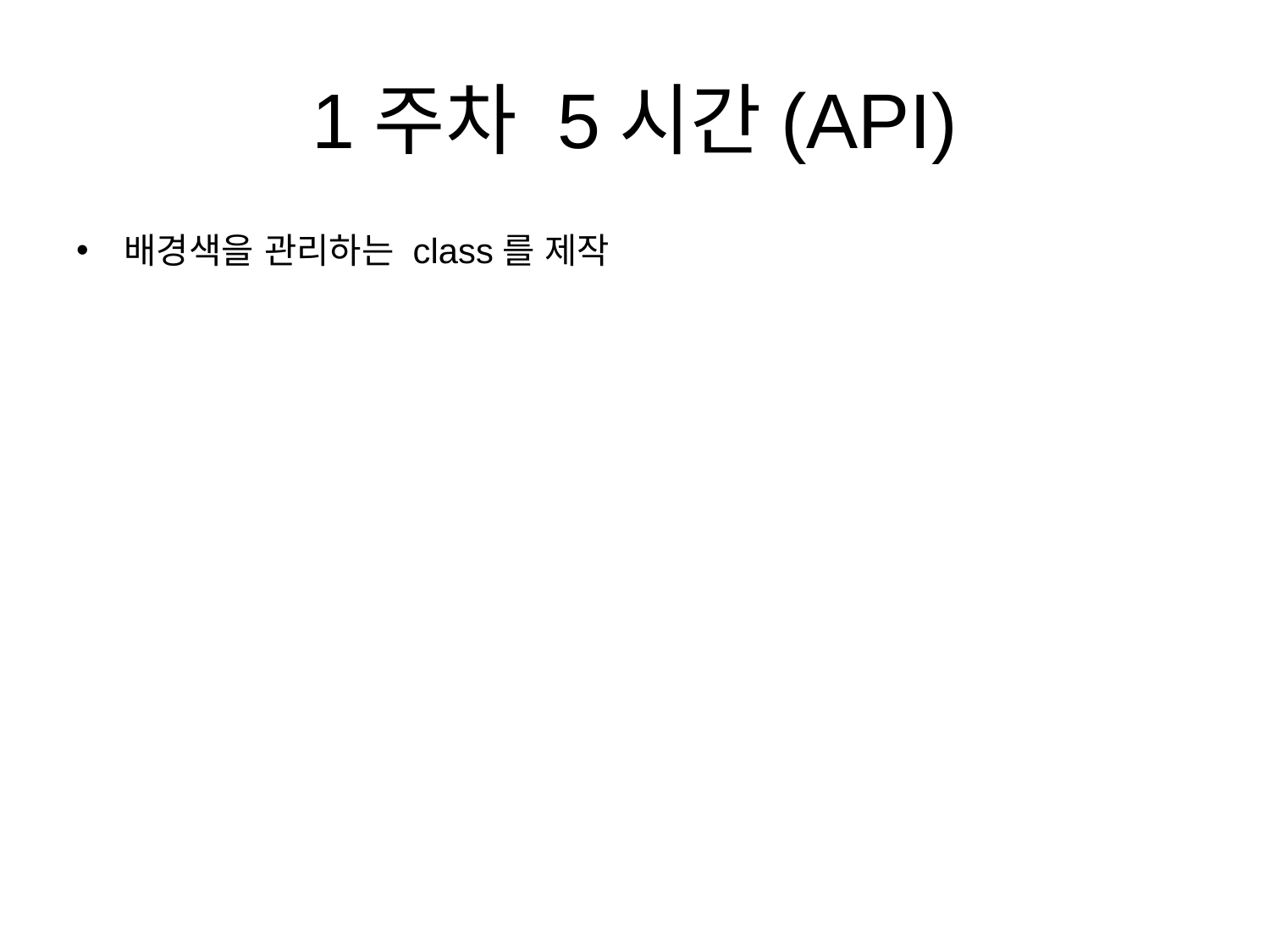

# 1주차 5시간(API)
배경색을 관리하는 class를 제작